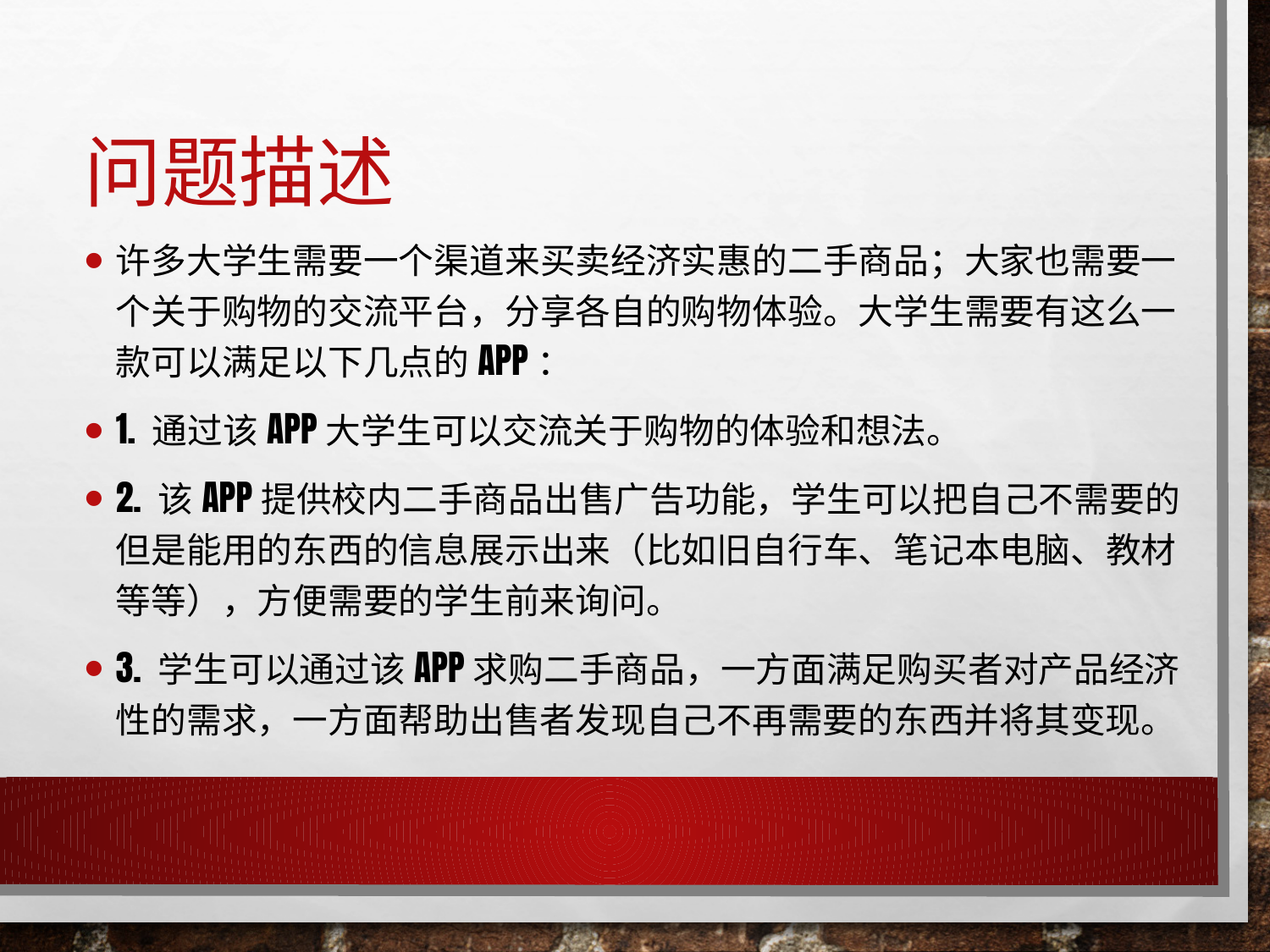

# 问题描述
许多大学生需要一个渠道来买卖经济实惠的二手商品；大家也需要一个关于购物的交流平台，分享各自的购物体验。大学生需要有这么一款可以满足以下几点的app：
1. 通过该app大学生可以交流关于购物的体验和想法。
2. 该app提供校内二手商品出售广告功能，学生可以把自己不需要的但是能用的东西的信息展示出来（比如旧自行车、笔记本电脑、教材等等），方便需要的学生前来询问。
3. 学生可以通过该app求购二手商品，一方面满足购买者对产品经济性的需求，一方面帮助出售者发现自己不再需要的东西并将其变现。